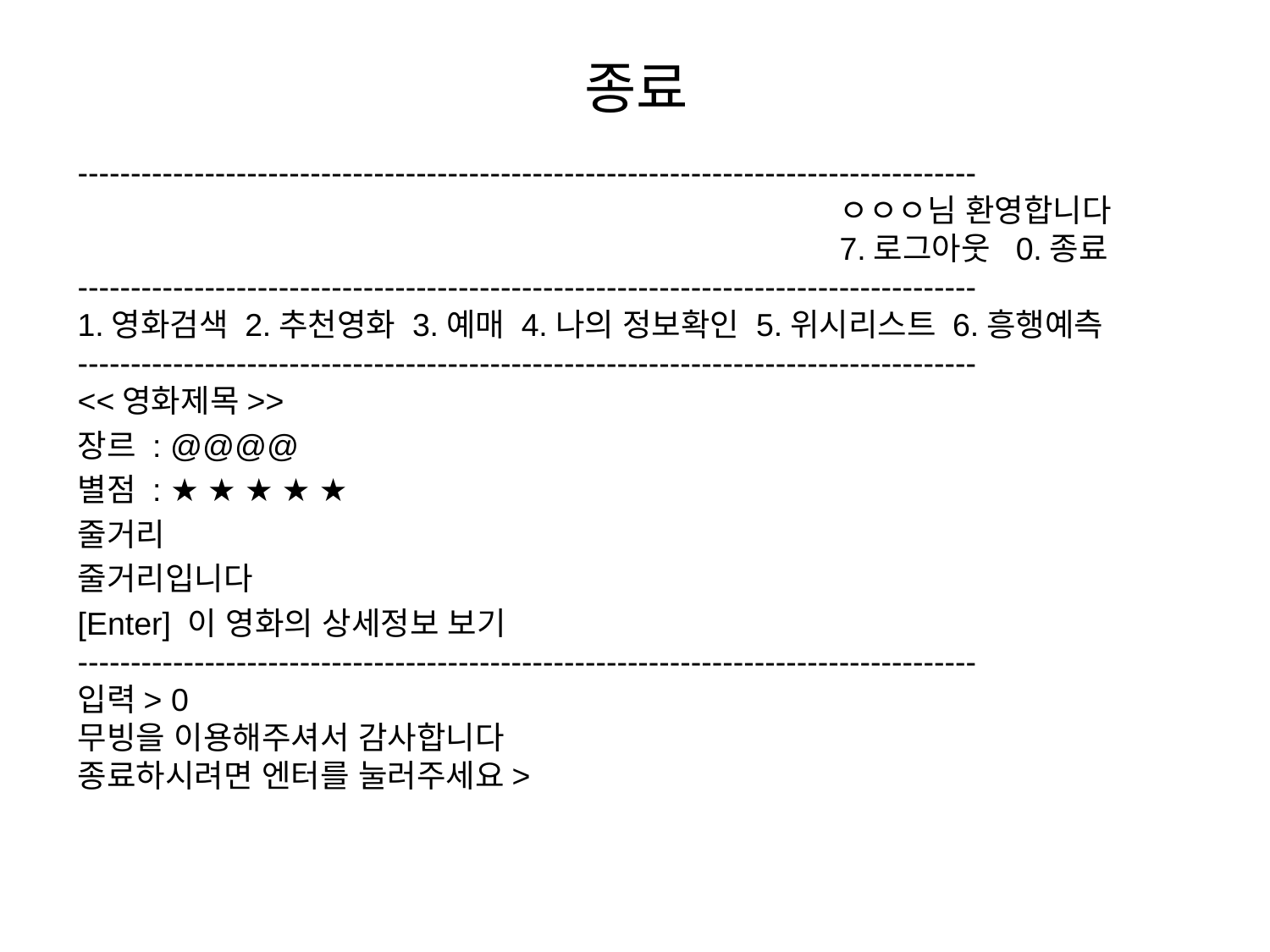

# 종료
-------------------------------------------------------------------------------------
                                                  			ㅇㅇㅇ님 환영합니다
                                                   			7.로그아웃  0.종료
-------------------------------------------------------------------------------------
1.영화검색 2.추천영화 3.예매 4.나의 정보확인 5.위시리스트 6.흥행예측
-------------------------------------------------------------------------------------
<<영화제목>>
장르 : @@@@
별점 : ★ ★ ★ ★ ★
줄거리
줄거리입니다
[Enter] 이 영화의 상세정보 보기
-------------------------------------------------------------------------------------
입력> 0
무빙을 이용해주셔서 감사합니다
종료하시려면 엔터를 눌러주세요>